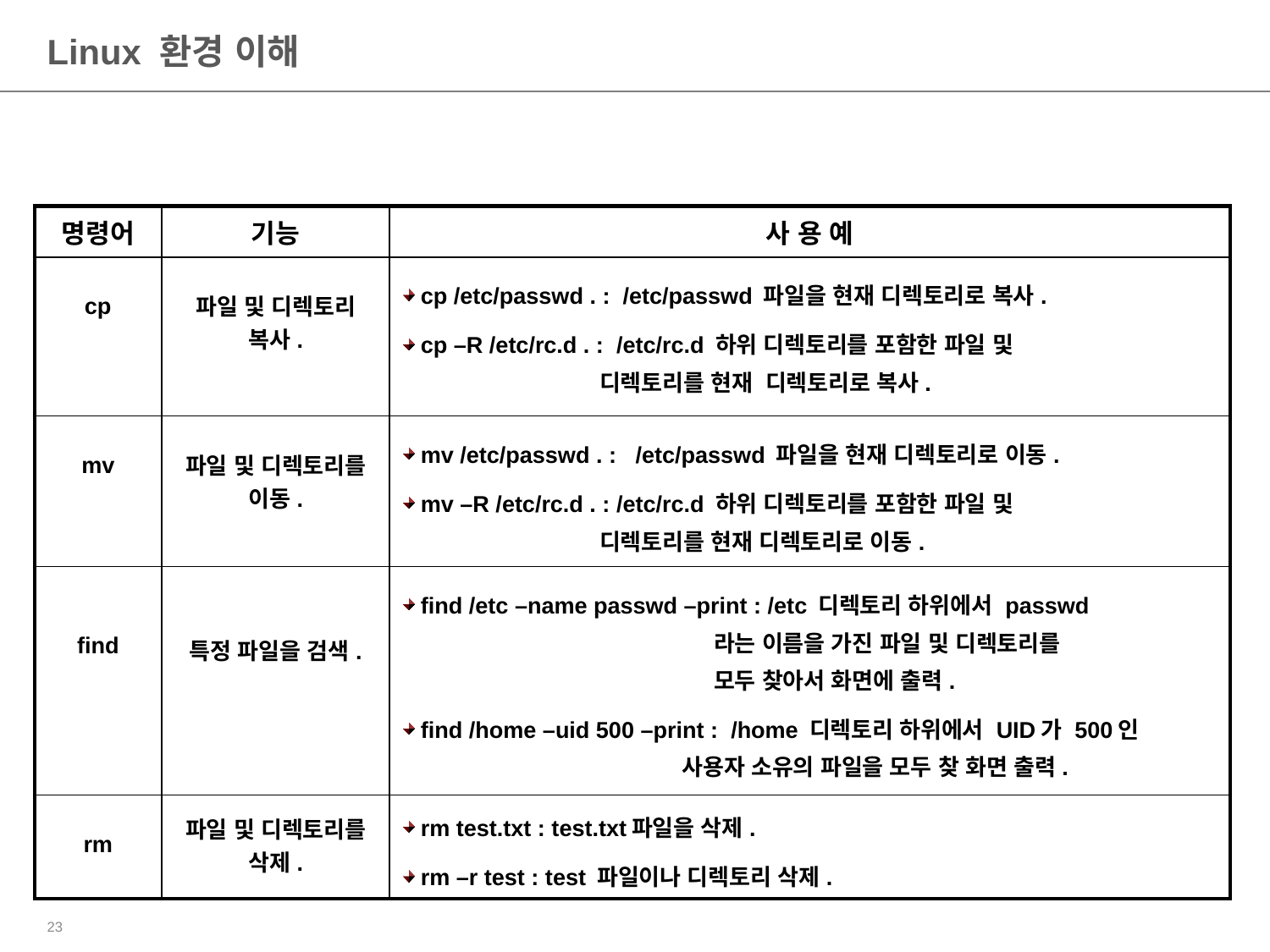

# Linux 환경 이해
| 명령어 | 기능 | 사 용 예 |
| --- | --- | --- |
| cp | 파일 및 디렉토리 복사. | cp /etc/passwd . : /etc/passwd 파일을 현재 디렉토리로 복사. cp –R /etc/rc.d . : /etc/rc.d 하위 디렉토리를 포함한 파일 및 디렉토리를 현재 디렉토리로 복사. |
| mv | 파일 및 디렉토리를 이동. | mv /etc/passwd . : /etc/passwd 파일을 현재 디렉토리로 이동. mv –R /etc/rc.d . : /etc/rc.d 하위 디렉토리를 포함한 파일 및 디렉토리를 현재 디렉토리로 이동. |
| find | 특정 파일을 검색. | find /etc –name passwd –print : /etc 디렉토리 하위에서 passwd 라는 이름을 가진 파일 및 디렉토리를 모두 찾아서 화면에 출력. find /home –uid 500 –print : /home 디렉토리 하위에서 UID가 500인 사용자 소유의 파일을 모두 찾 화면 출력. |
| rm | 파일 및 디렉토리를 삭제. | rm test.txt : test.txt파일을 삭제. rm –r test : test 파일이나 디렉토리 삭제. |